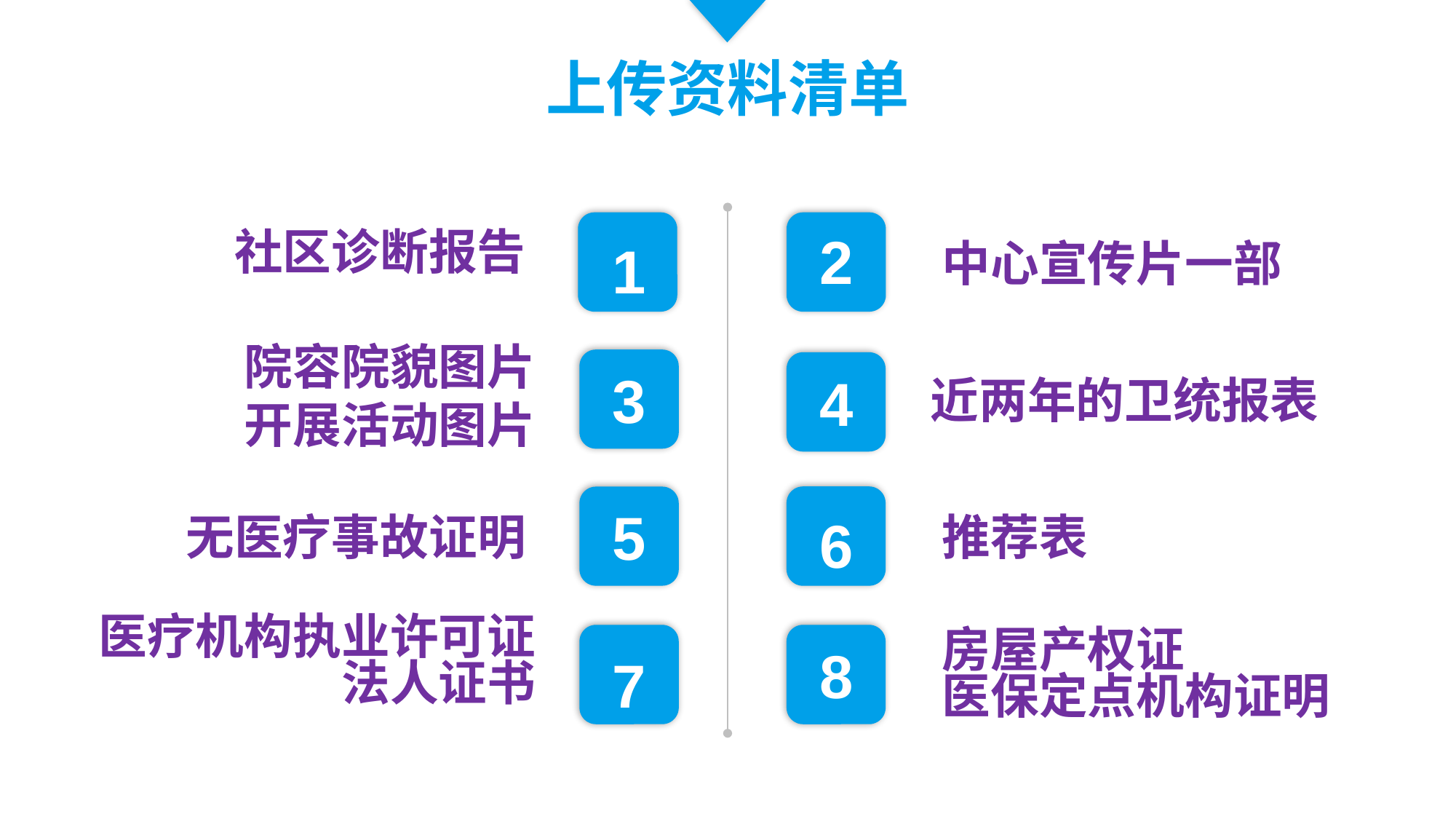

上传资料清单

2
社区诊断报告
中心宣传片一部
1
院容院貌图片
开展活动图片

3
4
近两年的卫统报表

5
无医疗事故证明
推荐表
6
医疗机构执业许可证法人证书

房屋产权证
医保定点机构证明
8
7